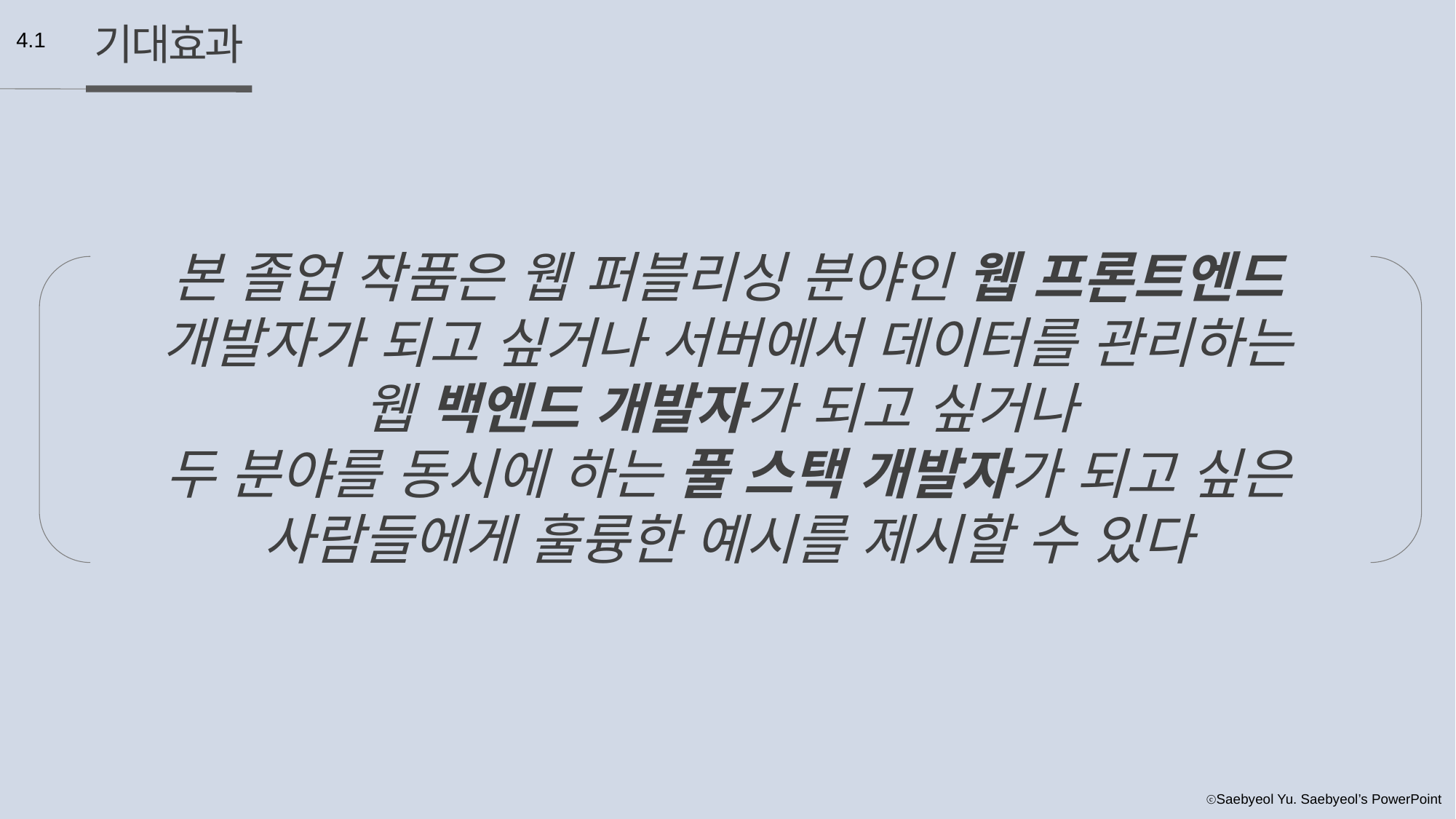

기대효과
4.1
본 졸업 작품은 웹 퍼블리싱 분야인 웹 프론트엔드
개발자가 되고 싶거나 서버에서 데이터를 관리하는
웹 백엔드 개발자가 되고 싶거나
두 분야를 동시에 하는 풀 스택 개발자가 되고 싶은
사람들에게 훌륭한 예시를 제시할 수 있다